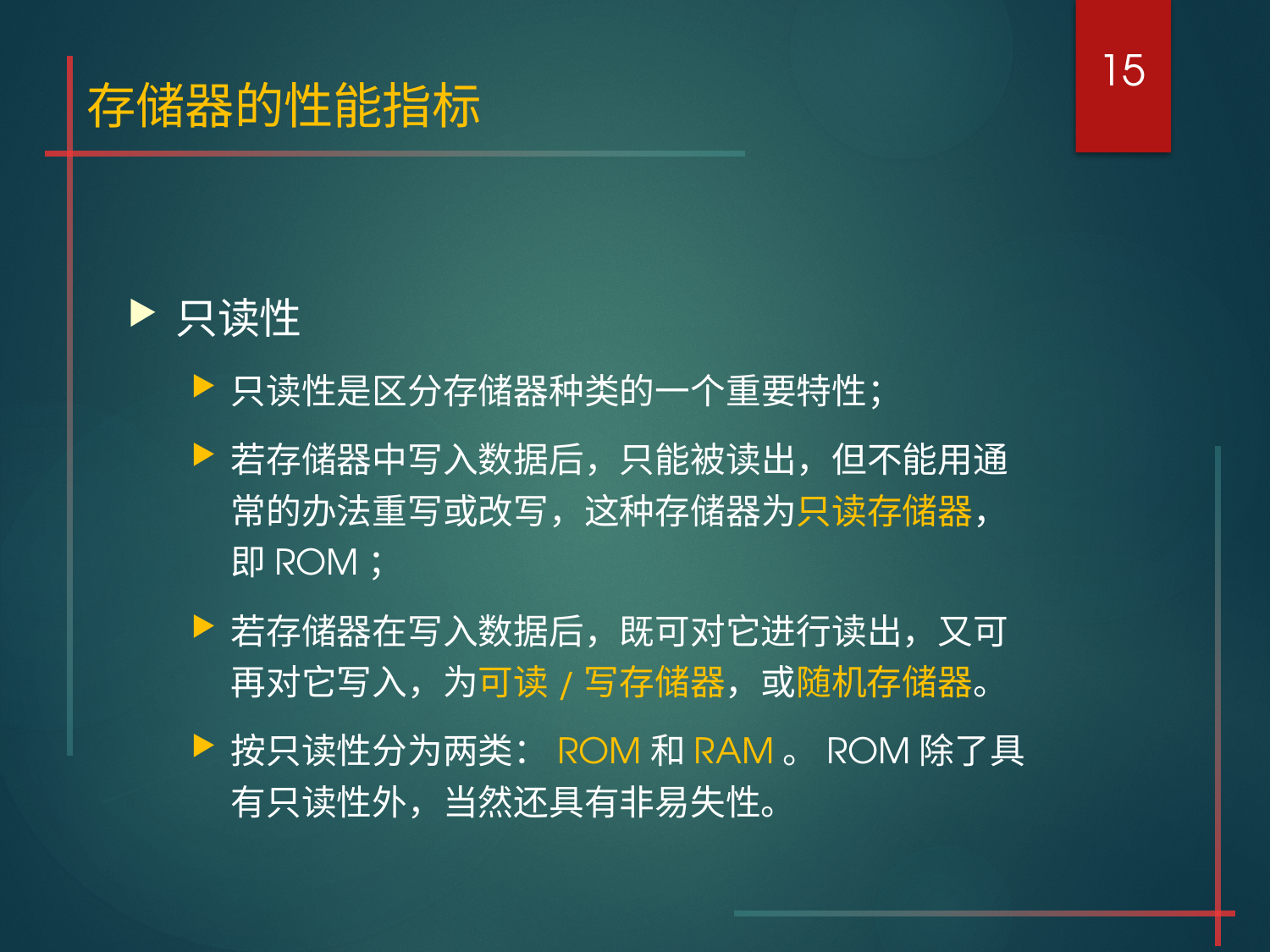

15
# 存储器的性能指标
只读性
只读性是区分存储器种类的一个重要特性；
若存储器中写入数据后，只能被读出，但不能用通常的办法重写或改写，这种存储器为只读存储器，即ROM；
若存储器在写入数据后，既可对它进行读出，又可再对它写入，为可读/写存储器，或随机存储器。
按只读性分为两类：ROM和RAM。ROM除了具有只读性外，当然还具有非易失性。